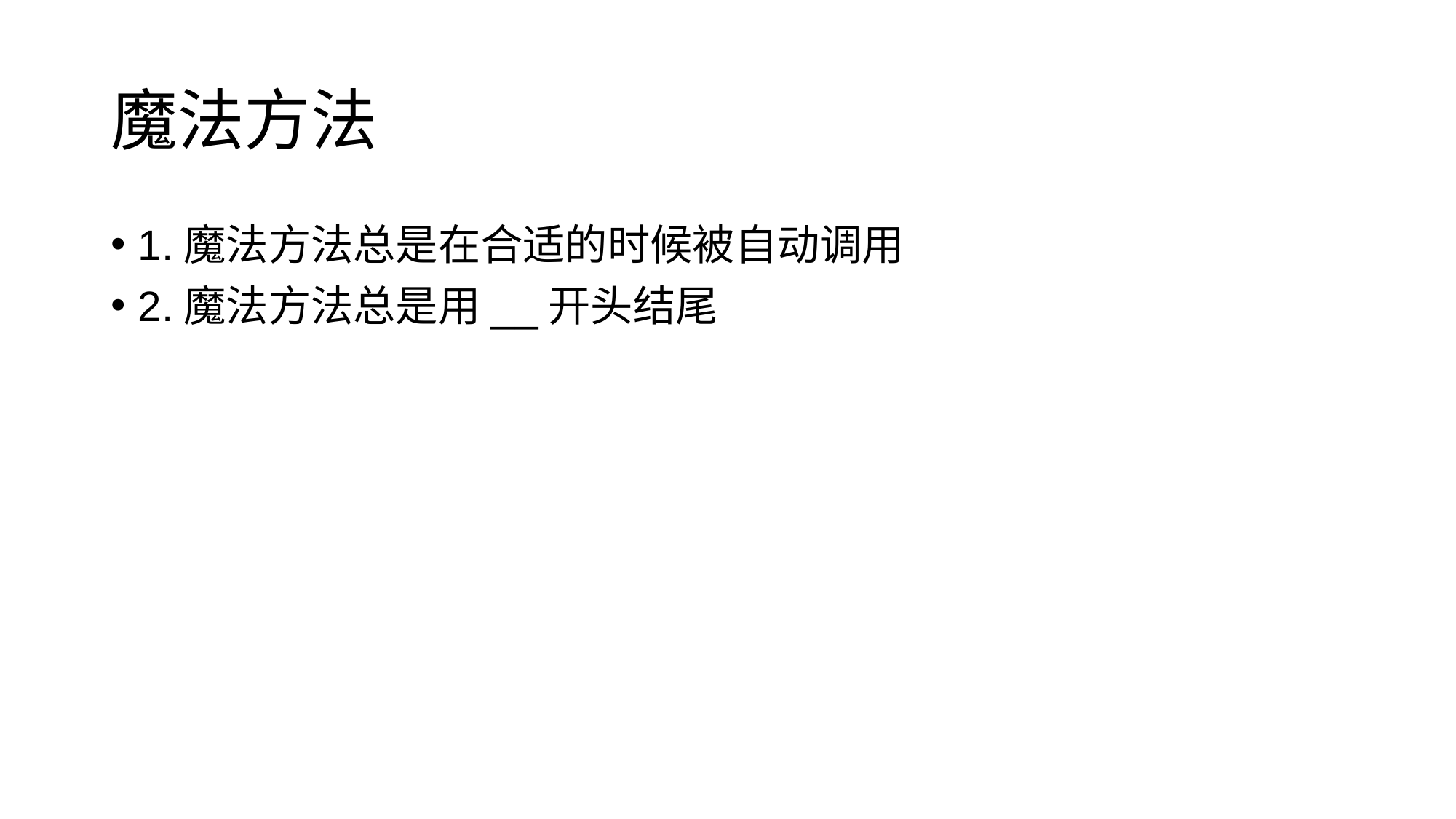

# 魔法方法
1.魔法方法总是在合适的时候被自动调用
2.魔法方法总是用__开头结尾